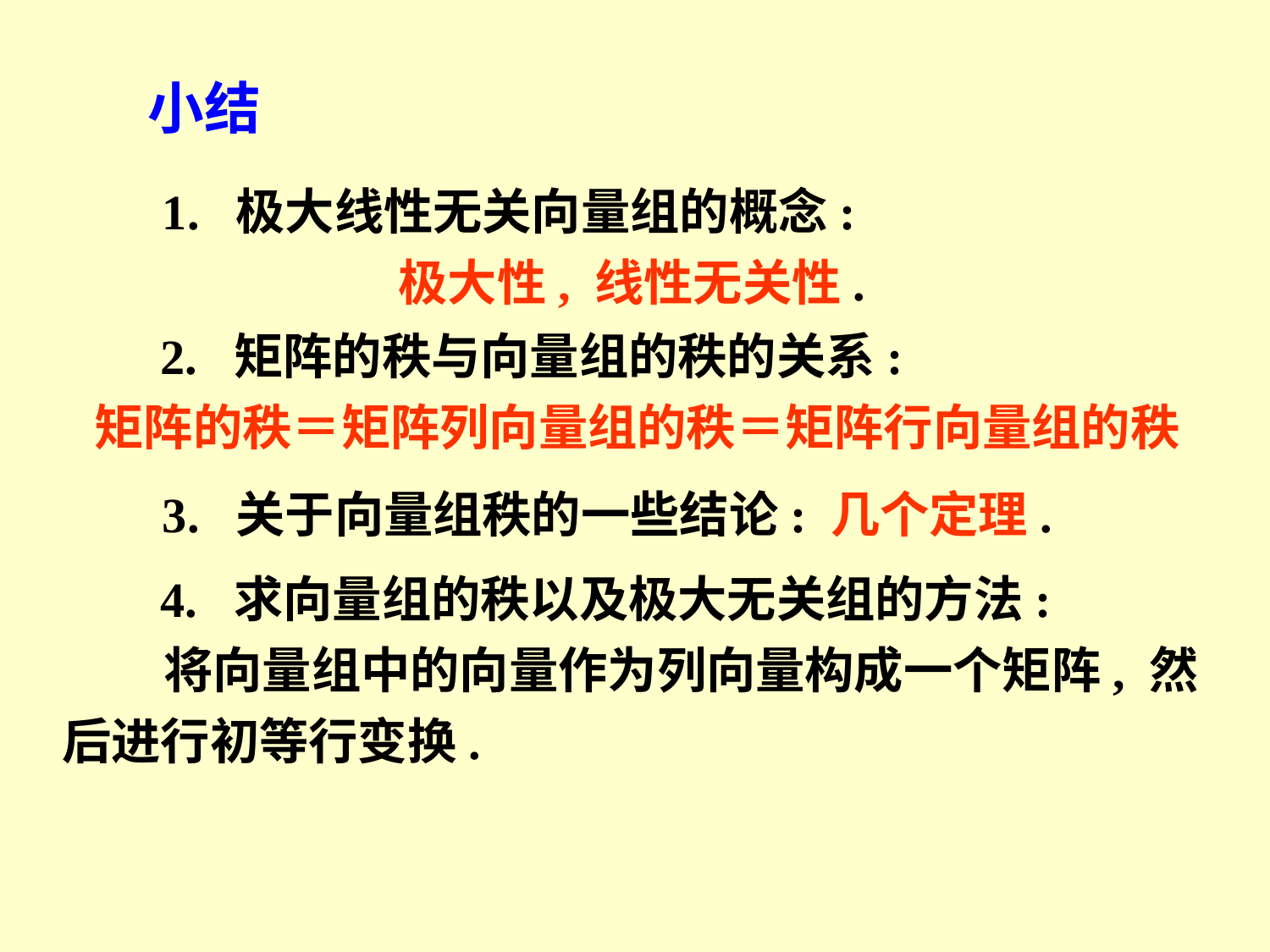

小结
1.  极大线性无关向量组的概念:
                    极大性, 线性无关性.
        2.  矩阵的秩与向量组的秩的关系:
矩阵的秩＝矩阵列向量组的秩＝矩阵行向量组的秩
3.  关于向量组秩的一些结论: 几个定理.
        4.  求向量组的秩以及极大无关组的方法:
        将向量组中的向量作为列向量构成一个矩阵, 然后进行初等行变换.